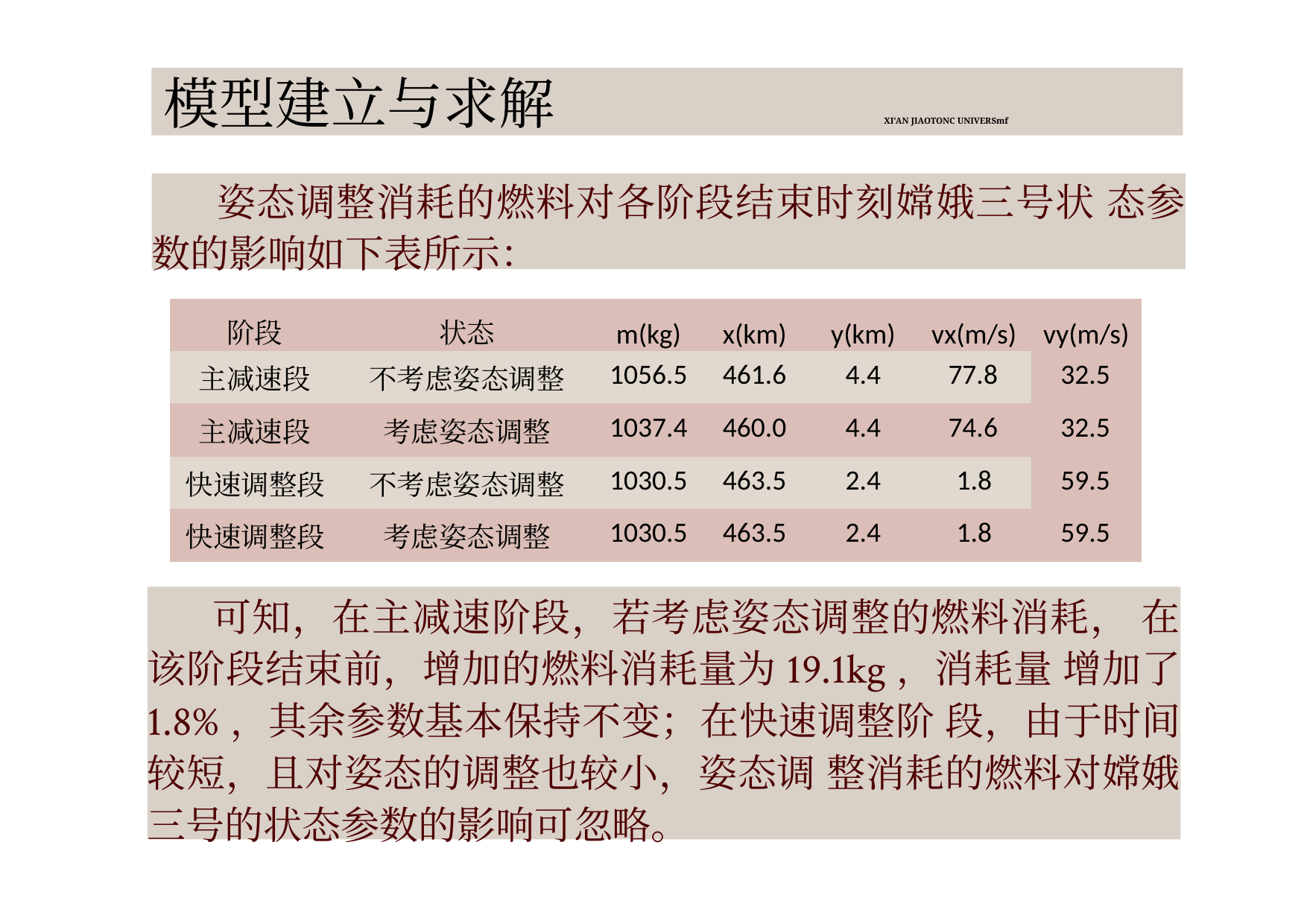

模型建立与求解                      XI'AN JIAOTONC UNIVERSmf
姿态调整消耗的燃料对各阶段结束时刻嫦娥三号状 态参数的影响如下表所示：
| 阶段 | 状态 | m(kg) | x(km) | y(km) | vx(m/s) | vy(m/s) |
| --- | --- | --- | --- | --- | --- | --- |
| 主减速段 | 不考虑姿态调整 | 1056.5 | 461.6 | 4.4 | 77.8 | 32.5 |
| 主减速段 | 考虑姿态调整 | 1037.4 | 460.0 | 4.4 | 74.6 | 32.5 |
| 快速调整段 | 不考虑姿态调整 | 1030.5 | 463.5 | 2.4 | 1.8 | 59.5 |
| 快速调整段 | 考虑姿态调整 | 1030.5 | 463.5 | 2.4 | 1.8 | 59.5 |
可知，在主减速阶段，若考虑姿态调整的燃料消耗， 在该阶段结束前，增加的燃料消耗量为19.1kg，消耗量 增加了 1.8%，其余参数基本保持不变；在快速调整阶 段，由于时间较短，且对姿态的调整也较小，姿态调 整消耗的燃料对嫦娥三号的状态参数的影响可忽略。